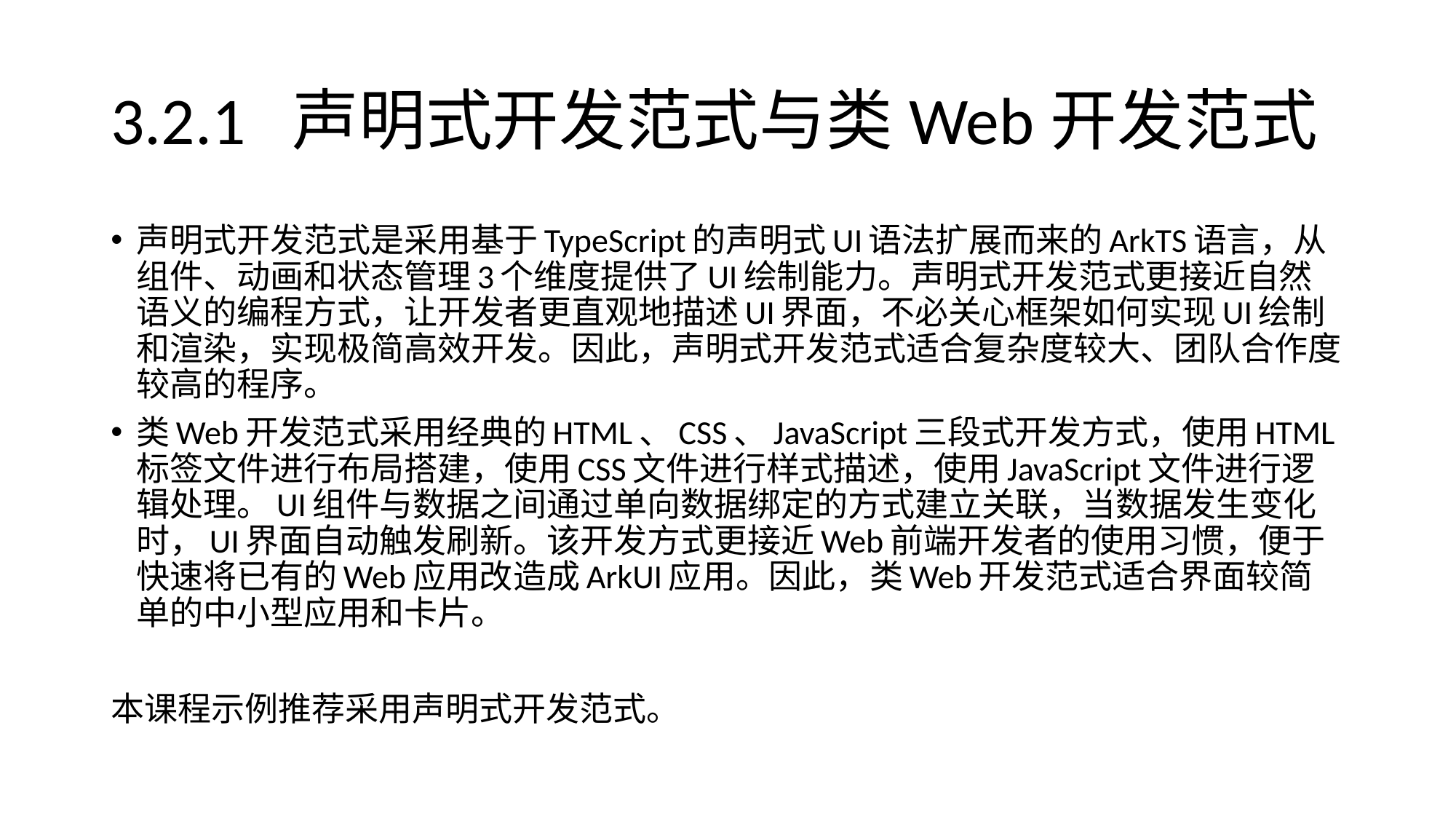

# 3.2.1  声明式开发范式与类Web开发范式
声明式开发范式是采用基于TypeScript的声明式UI语法扩展而来的ArkTS语言，从组件、动画和状态管理3个维度提供了UI绘制能力。声明式开发范式更接近自然语义的编程方式，让开发者更直观地描述UI界面，不必关心框架如何实现UI绘制和渲染，实现极简高效开发。因此，声明式开发范式适合复杂度较大、团队合作度较高的程序。
类Web开发范式采用经典的HTML、CSS、JavaScript三段式开发方式，使用HTML标签文件进行布局搭建，使用CSS文件进行样式描述，使用JavaScript文件进行逻辑处理。UI组件与数据之间通过单向数据绑定的方式建立关联，当数据发生变化时，UI界面自动触发刷新。该开发方式更接近Web前端开发者的使用习惯，便于快速将已有的Web应用改造成ArkUI应用。因此，类Web开发范式适合界面较简单的中小型应用和卡片。

本课程示例推荐采用声明式开发范式。